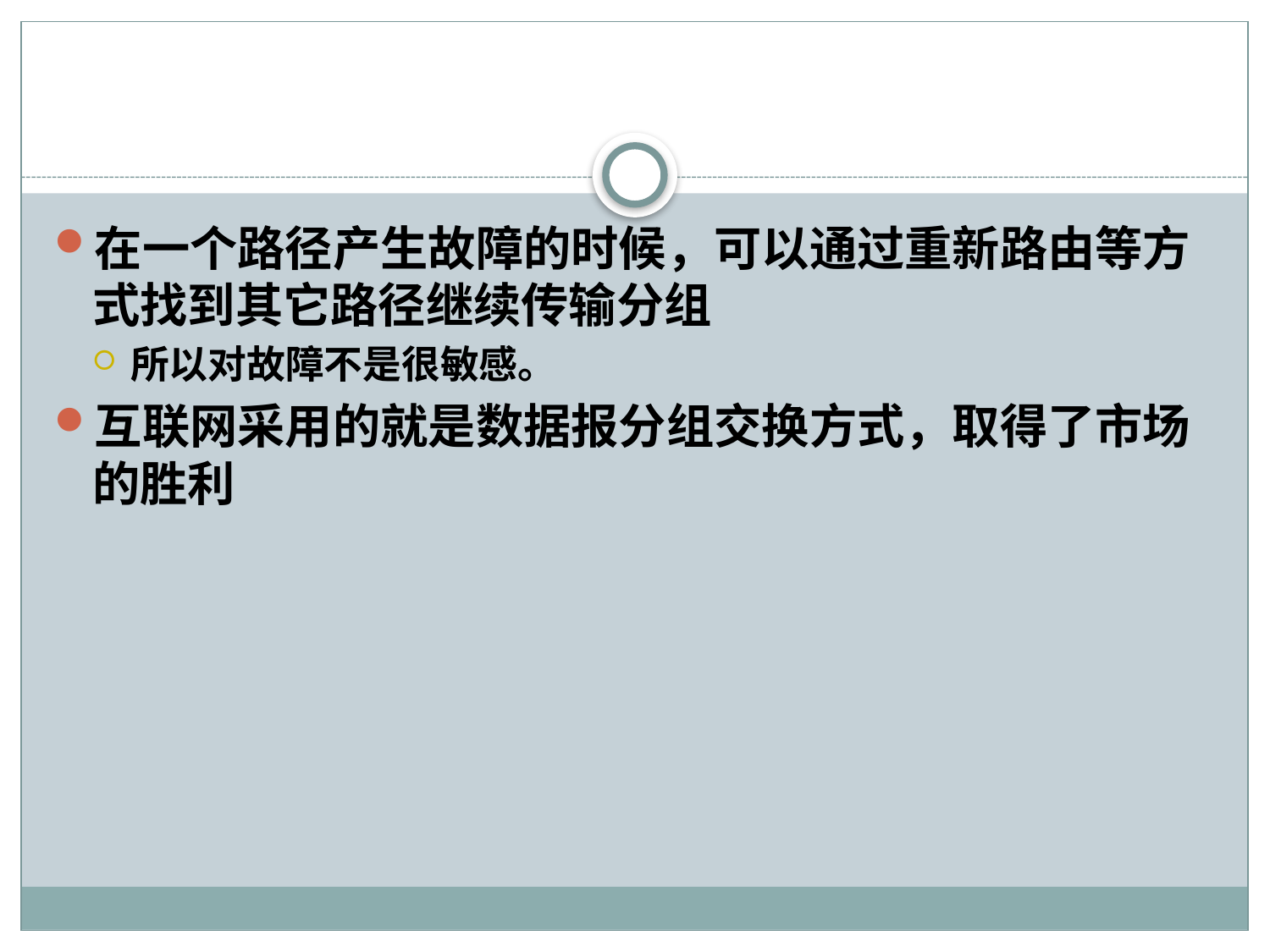

#
在一个路径产生故障的时候，可以通过重新路由等方式找到其它路径继续传输分组
所以对故障不是很敏感。
互联网采用的就是数据报分组交换方式，取得了市场的胜利